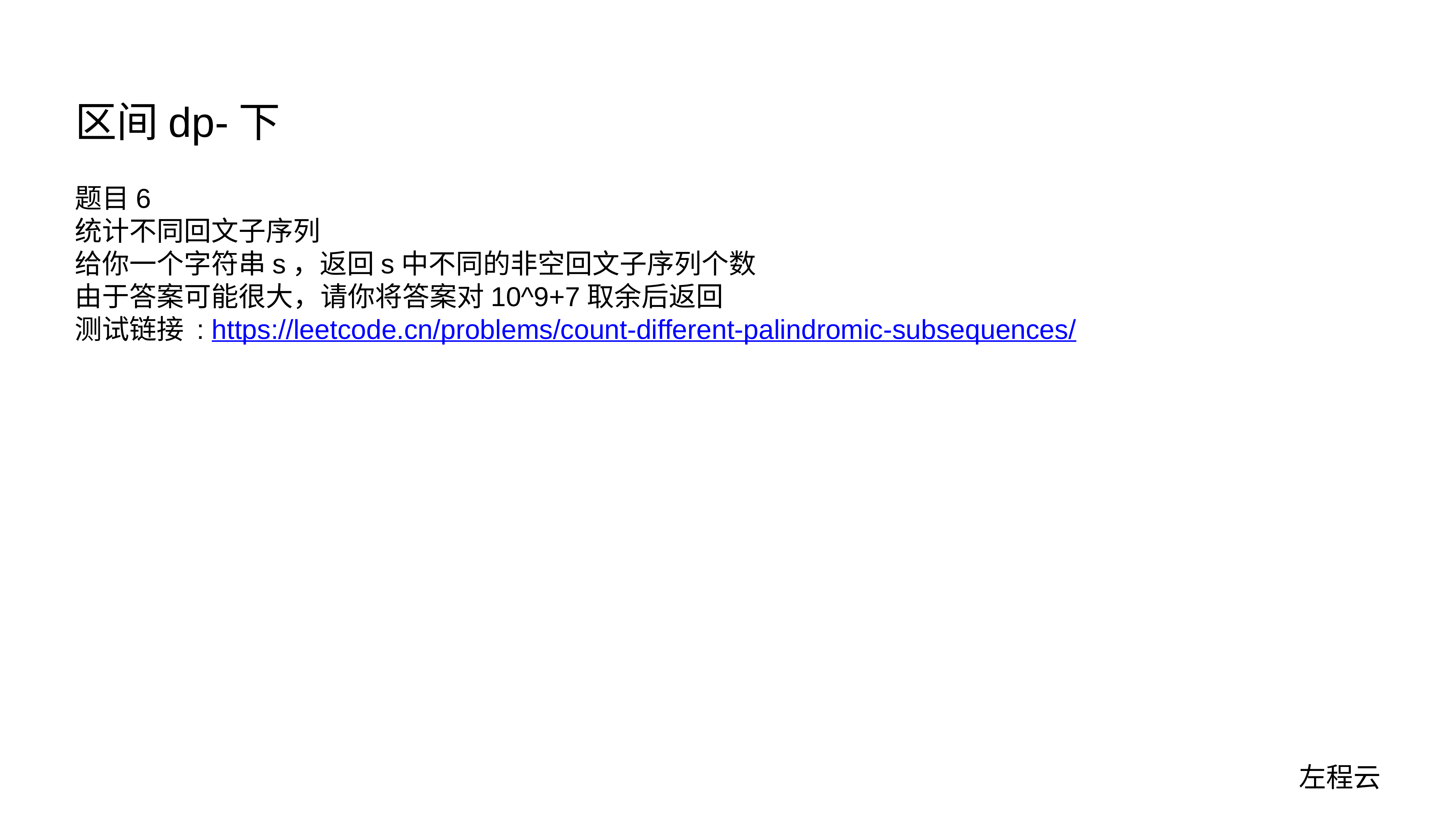

# 区间dp-下
题目6
统计不同回文子序列
给你一个字符串s，返回s中不同的非空回文子序列个数
由于答案可能很大，请你将答案对10^9+7取余后返回
测试链接 : https://leetcode.cn/problems/count-different-palindromic-subsequences/
左程云